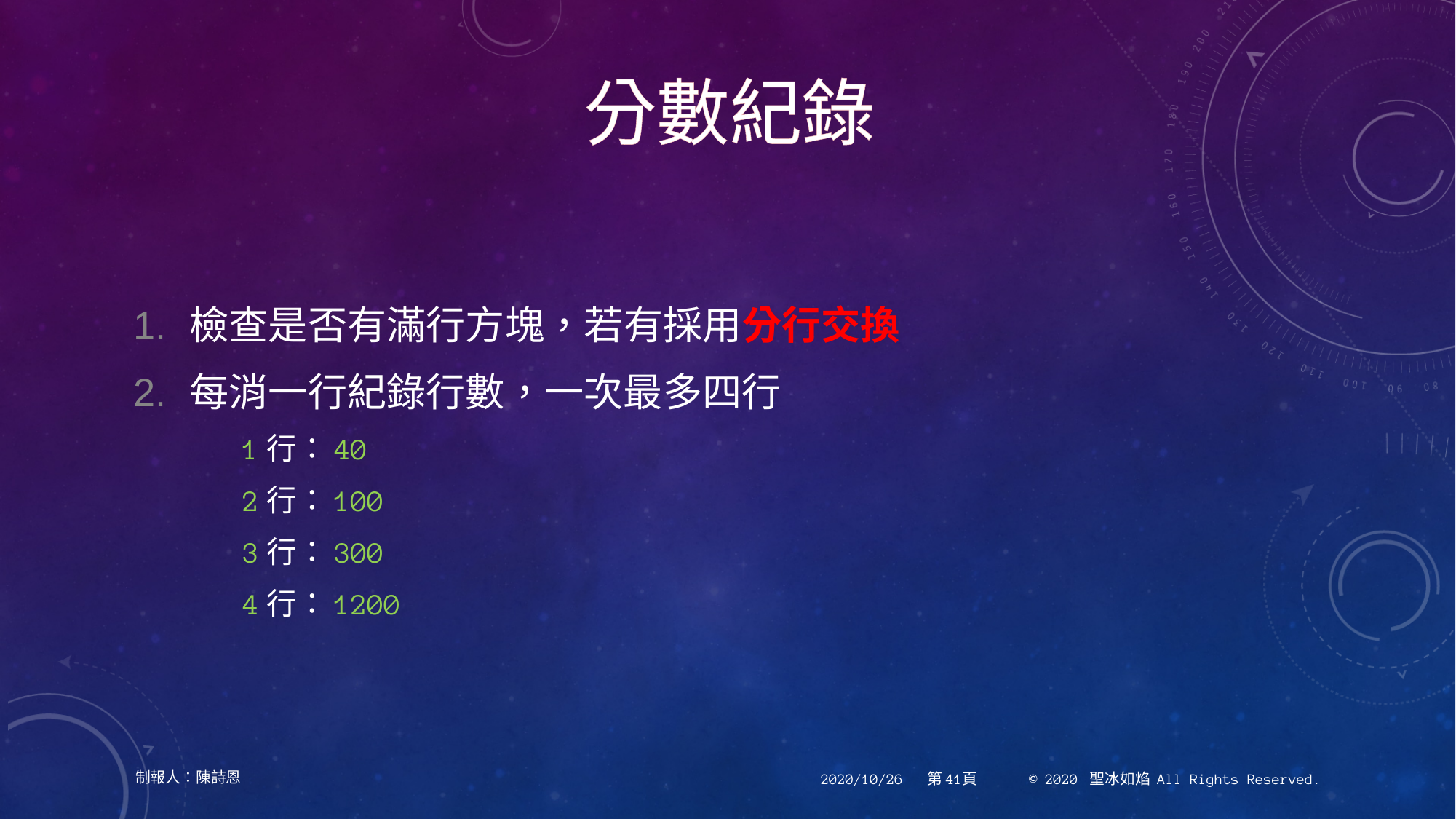

# 分數紀錄
檢查是否有滿行方塊，若有採用分行交換
每消一行紀錄行數，一次最多四行
1行：40
2行：100
3行：300
4行：1200
第41頁
制報人：陳詩恩
2020/10/26